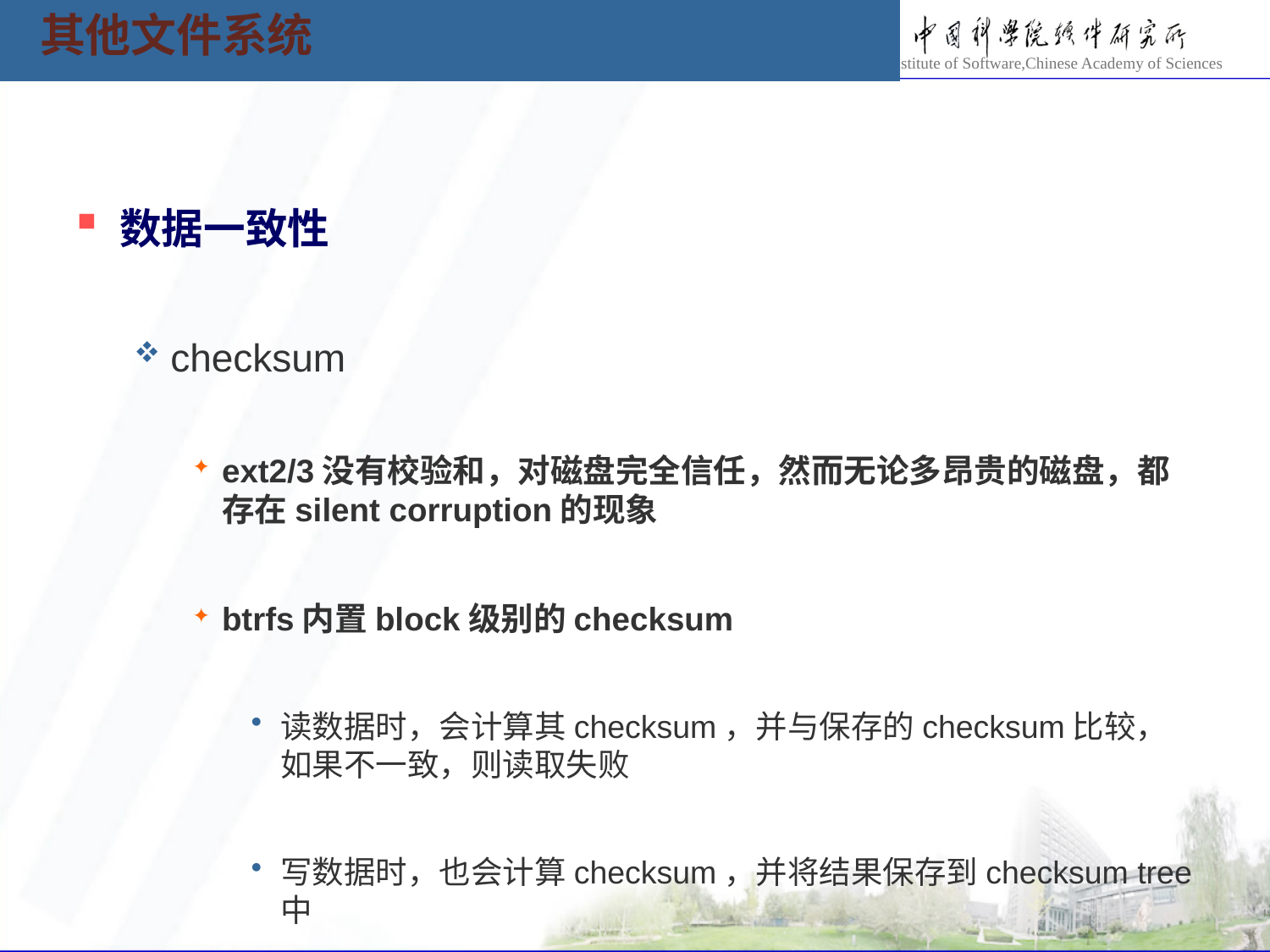

其他文件系统
数据一致性

checksum

ext2/3没有校验和，对磁盘完全信任，然而无论多昂贵的磁盘，都存在silent corruption的现象

btrfs内置block级别的checksum

读数据时，会计算其checksum，并与保存的checksum比较，如果不一致，则读取失败

写数据时，也会计算checksum，并将结果保存到checksum tree中